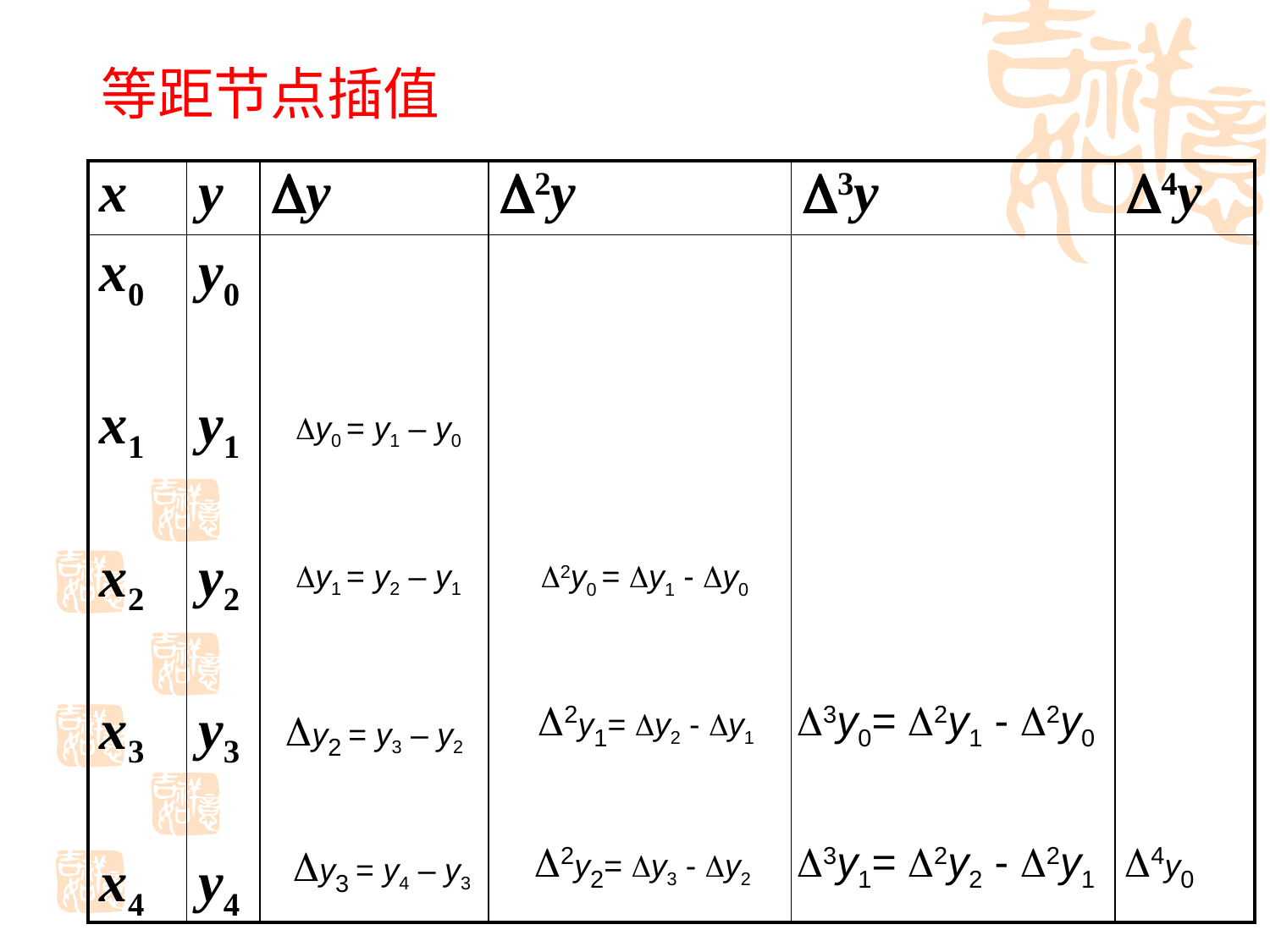

# 等距节点插值
| x | y | Δy | Δ2y | Δ3y | Δ4y |
| --- | --- | --- | --- | --- | --- |
| x0 | y0 |  |  |  |  |
|  |  |  |  |  |  |
| x1 | y1 |  |  |  |  |
|  |  |  |  |  |  |
| x2 | y2 |  |  |  |  |
|  |  |  |  |  |  |
| x3 | y3 |  |  |  |  |
|  |  |  |  |  |  |
| x4 | y4 |  |  |  |  |
Δy0 = y1 – y0
Δy1 = y2 – y1
Δ2y0 = Δy1 - Δy0
Δ2y1= Δy2 - Δy1
Δ3y0= Δ2y1 - Δ2y0
Δy2 = y3 – y2
Δ4y0
Δ2y2= Δy3 - Δy2
Δ3y1= Δ2y2 - Δ2y1
Δy3 = y4 – y3